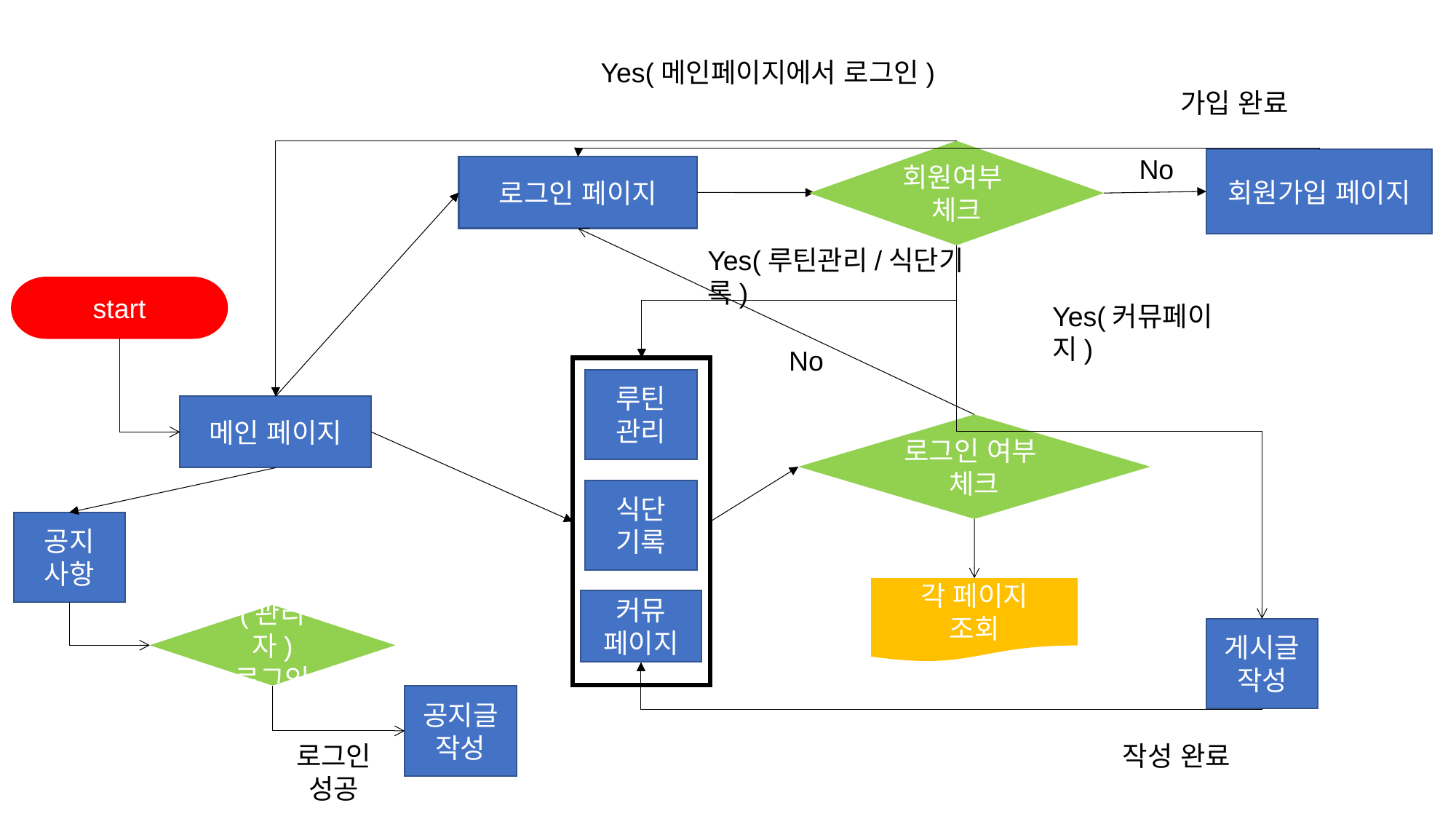

Yes(메인페이지에서 로그인)
가입 완료
회원여부
체크
No
회원가입 페이지
로그인 페이지
Yes(루틴관리/식단기록)
start
Yes(커뮤페이지)
No

루틴
관리
식단
기록
커뮤
페이지
메인 페이지
로그인 여부
체크
공지
사항
각 페이지
조회
(관리자)
로그인
게시글
작성
공지글
작성
로그인
성공
작성 완료